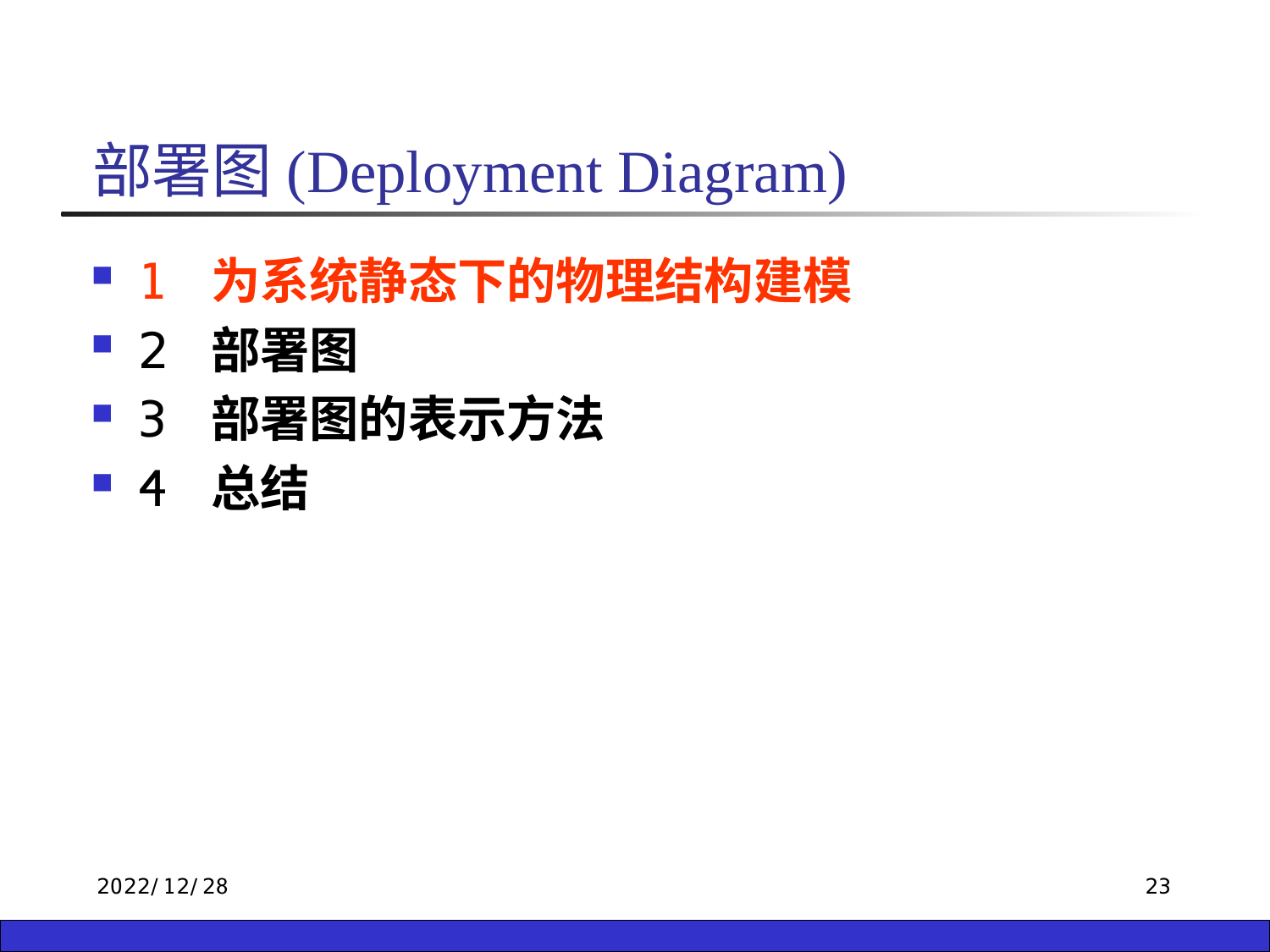

部署图(Deployment Diagram)
1  为系统静态下的物理结构建模
2  部署图
3  部署图的表示方法
4  总结
2022/12/28
23